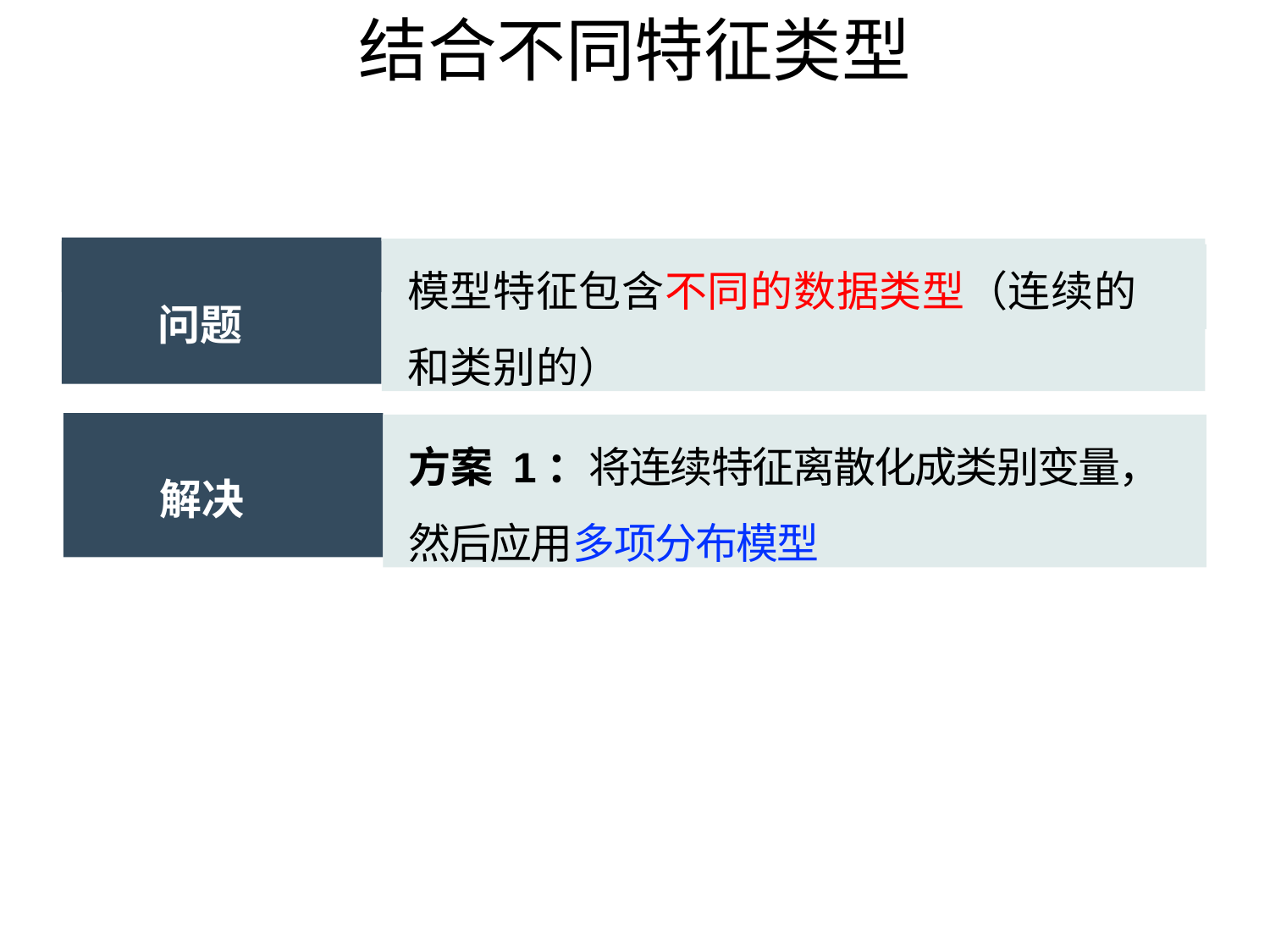

# 结合不同特征类型
问题
模型特征包含不同的数据类型（连续的和类别的）
问题
模型特征包含不同的数据类型（连续的和类别的）
解决
方案 1：将连续特征离散化成类别变量，然后应用多项分布模型